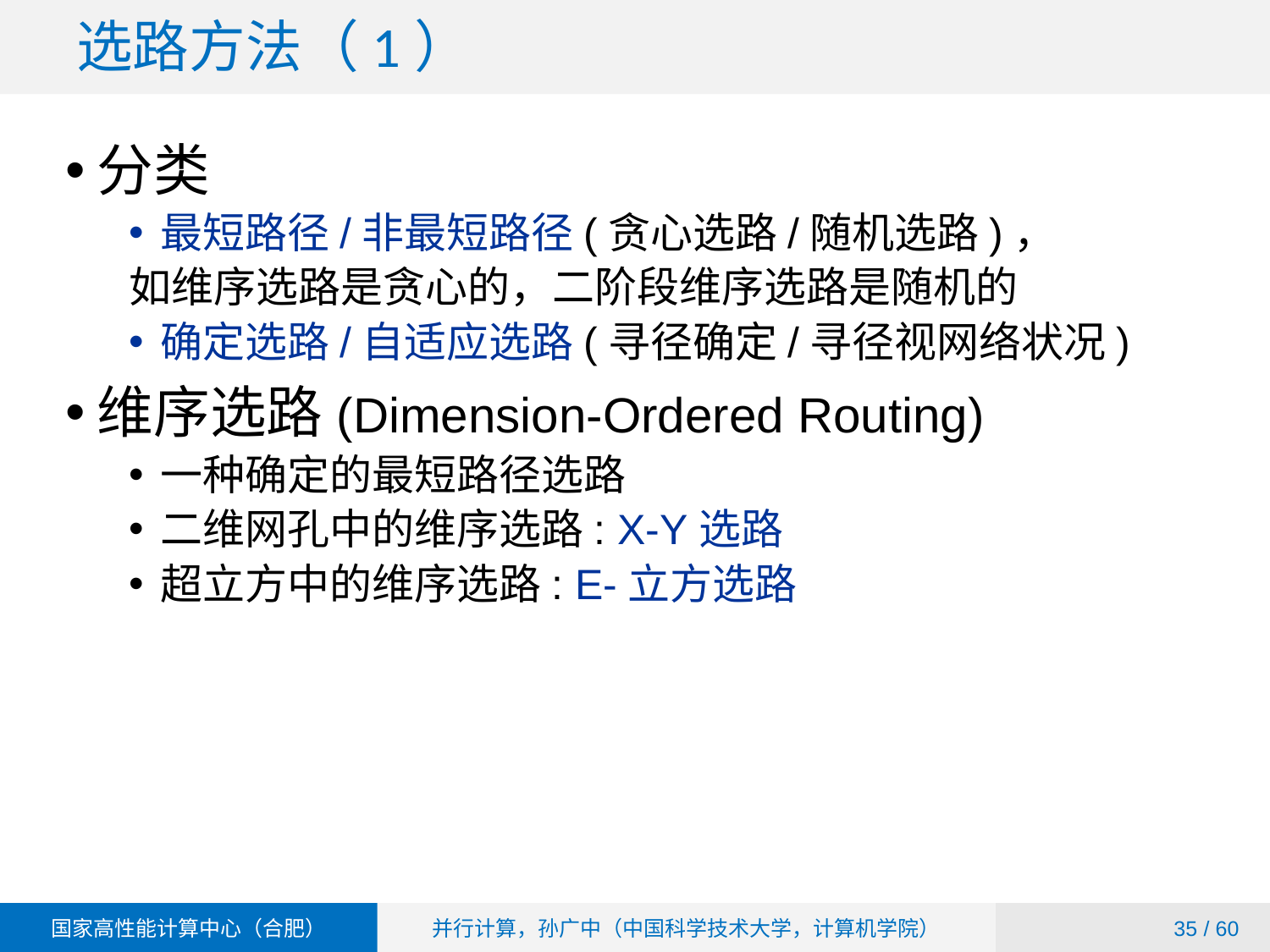

# 选路方法（1）
分类
最短路径/非最短路径(贪心选路/随机选路)，
如维序选路是贪心的，二阶段维序选路是随机的
确定选路/自适应选路(寻径确定/寻径视网络状况)
维序选路(Dimension-Ordered Routing)
一种确定的最短路径选路
二维网孔中的维序选路: X-Y选路
超立方中的维序选路: E-立方选路

35 / 60